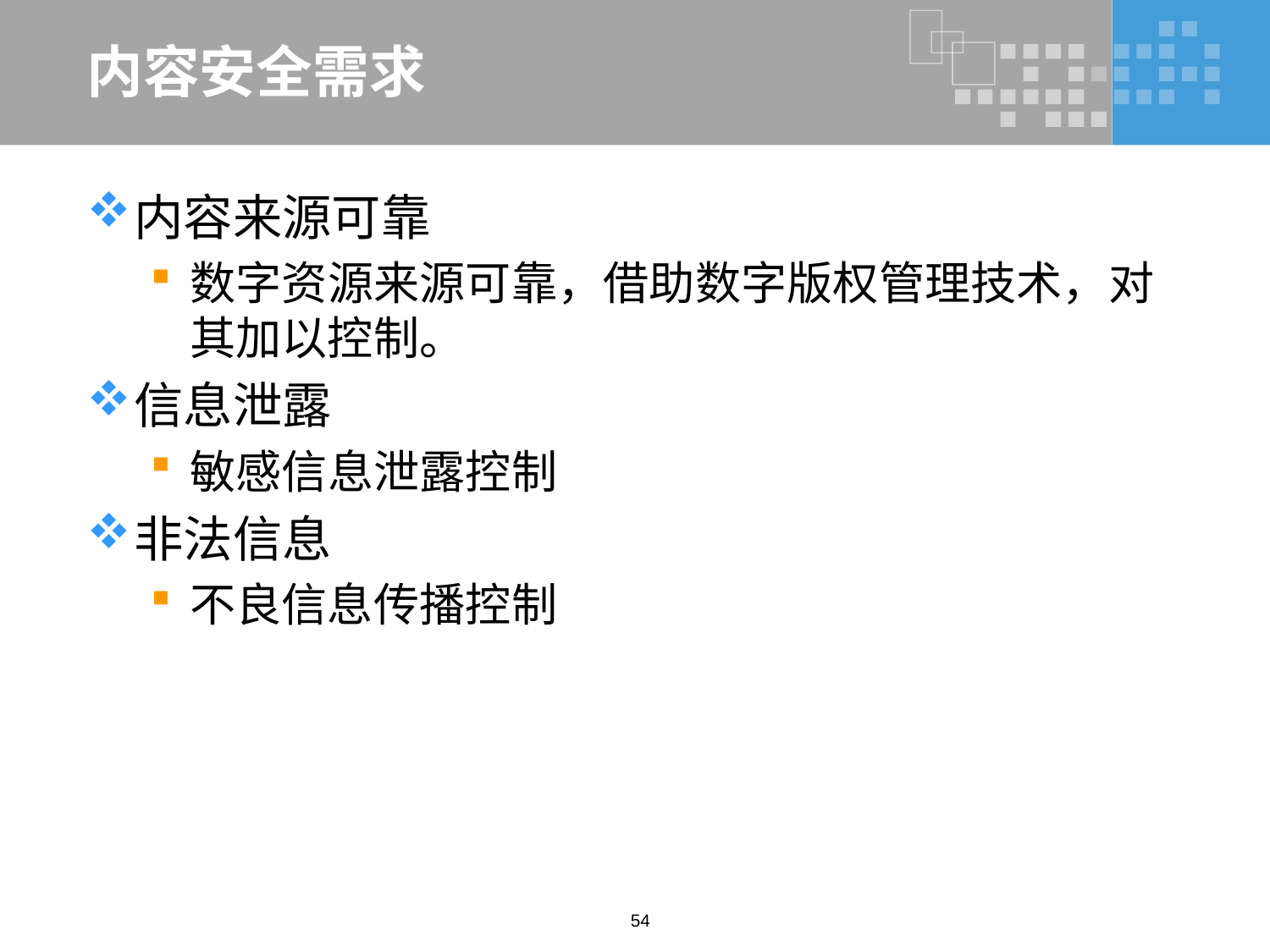

# 内容安全需求
内容来源可靠
数字资源来源可靠，借助数字版权管理技术，对其加以控制。
信息泄露
敏感信息泄露控制
非法信息
不良信息传播控制

54